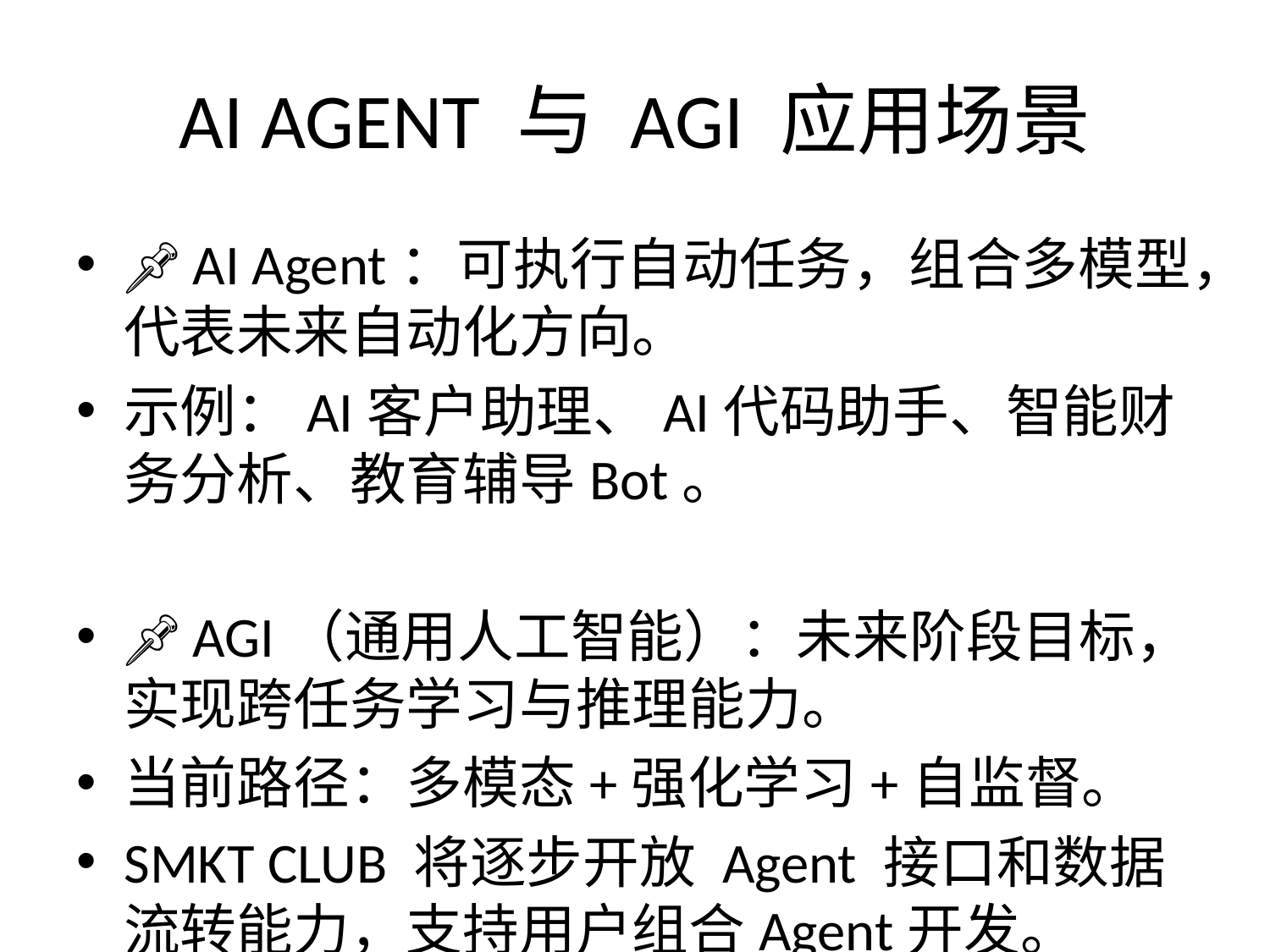

# AI AGENT 与 AGI 应用场景
📌 AI Agent：可执行自动任务，组合多模型，代表未来自动化方向。
示例：AI客户助理、AI代码助手、智能财务分析、教育辅导Bot。

📌 AGI（通用人工智能）：未来阶段目标，实现跨任务学习与推理能力。
当前路径：多模态+强化学习+自监督。
SMKT CLUB 将逐步开放 Agent 接口和数据流转能力，支持用户组合Agent开发。